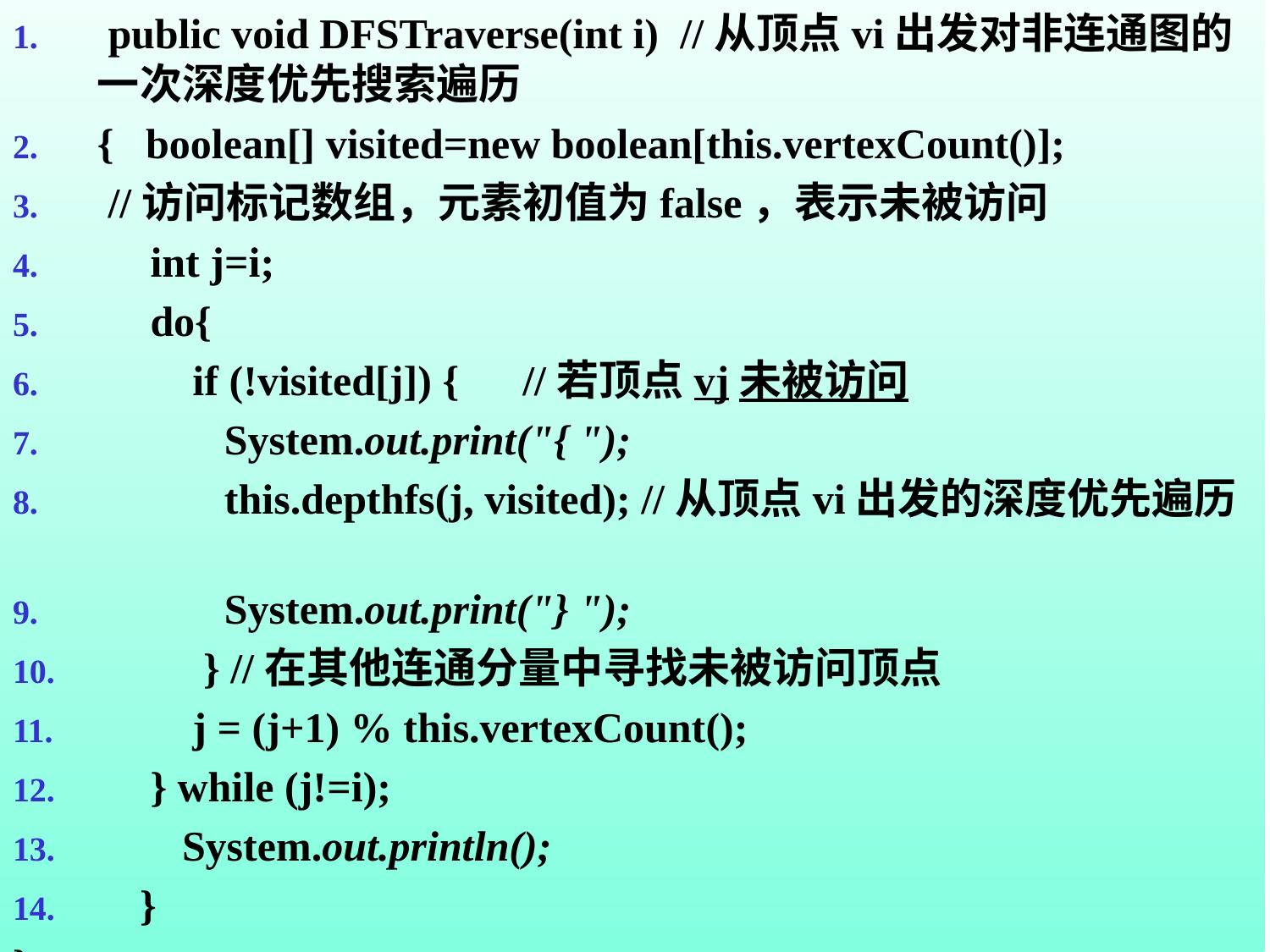

public void DFSTraverse(int i)  //从顶点vi出发对非连通图的一次深度优先搜索遍历
{   boolean[] visited=new boolean[this.vertexCount()];
 //访问标记数组，元素初值为false，表示未被访问
     int j=i;
     do{
         if (!visited[j]) {      //若顶点vj未被访问
            System.out.print("{ ");
            this.depthfs(j, visited); //从顶点vi出发的深度优先遍历
            System.out.print("} ");
          } //在其他连通分量中寻找未被访问顶点
         j = (j+1) % this.vertexCount();
     } while (j!=i);
        System.out.println();
    }
}
# 深度优先搜索遍历算法
71